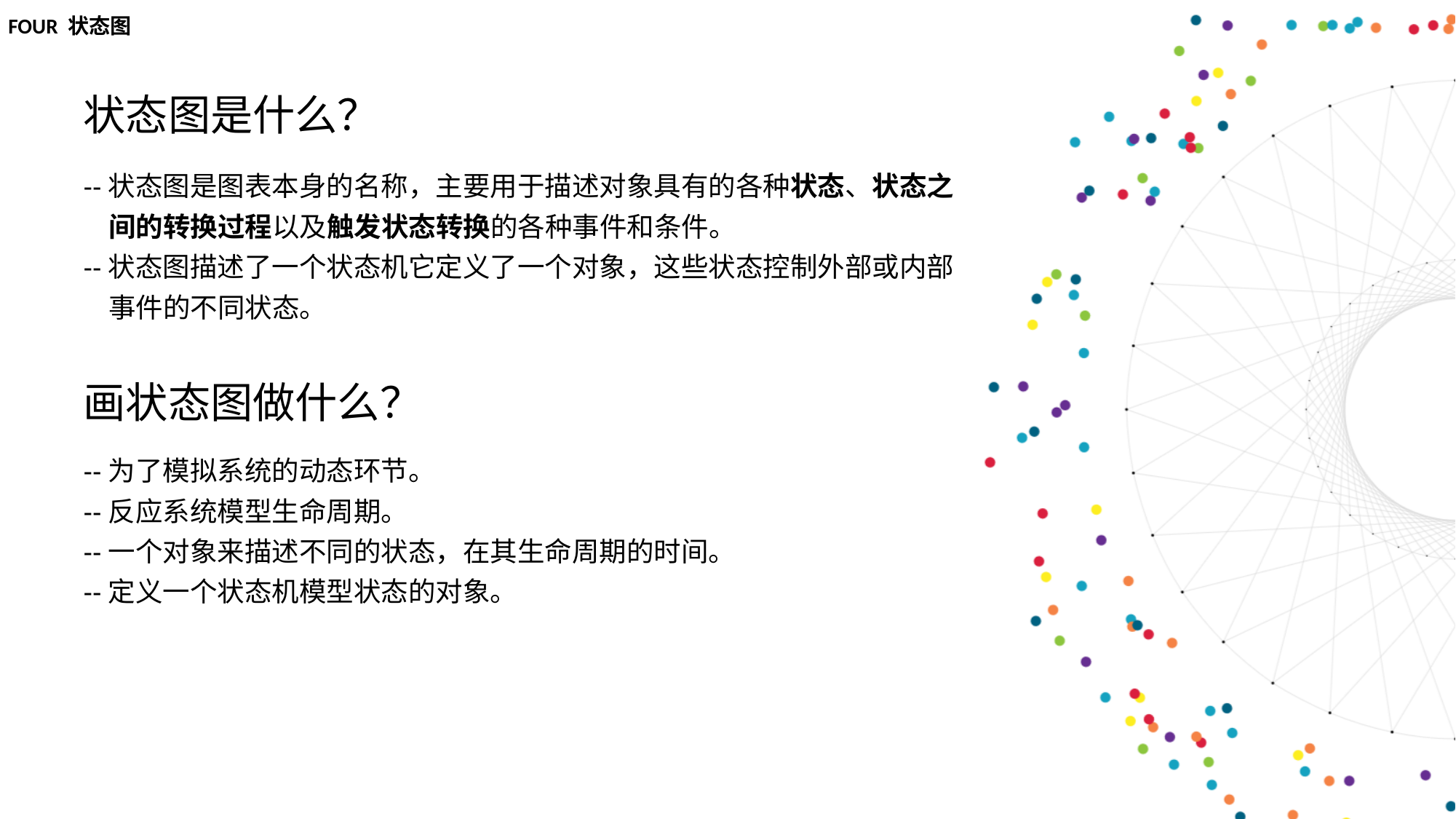

FOUR 状态图
状态图是什么？
--状态图是图表本身的名称，主要用于描述对象具有的各种状态、状态之
   间的转换过程以及触发状态转换的各种事件和条件。
--状态图描述了一个状态机它定义了一个对象，这些状态控制外部或内部
   事件的不同状态。
画状态图做什么？
--为了模拟系统的动态环节。
--反应系统模型生命周期。
--一个对象来描述不同的状态，在其生命周期的时间。
--定义一个状态机模型状态的对象。